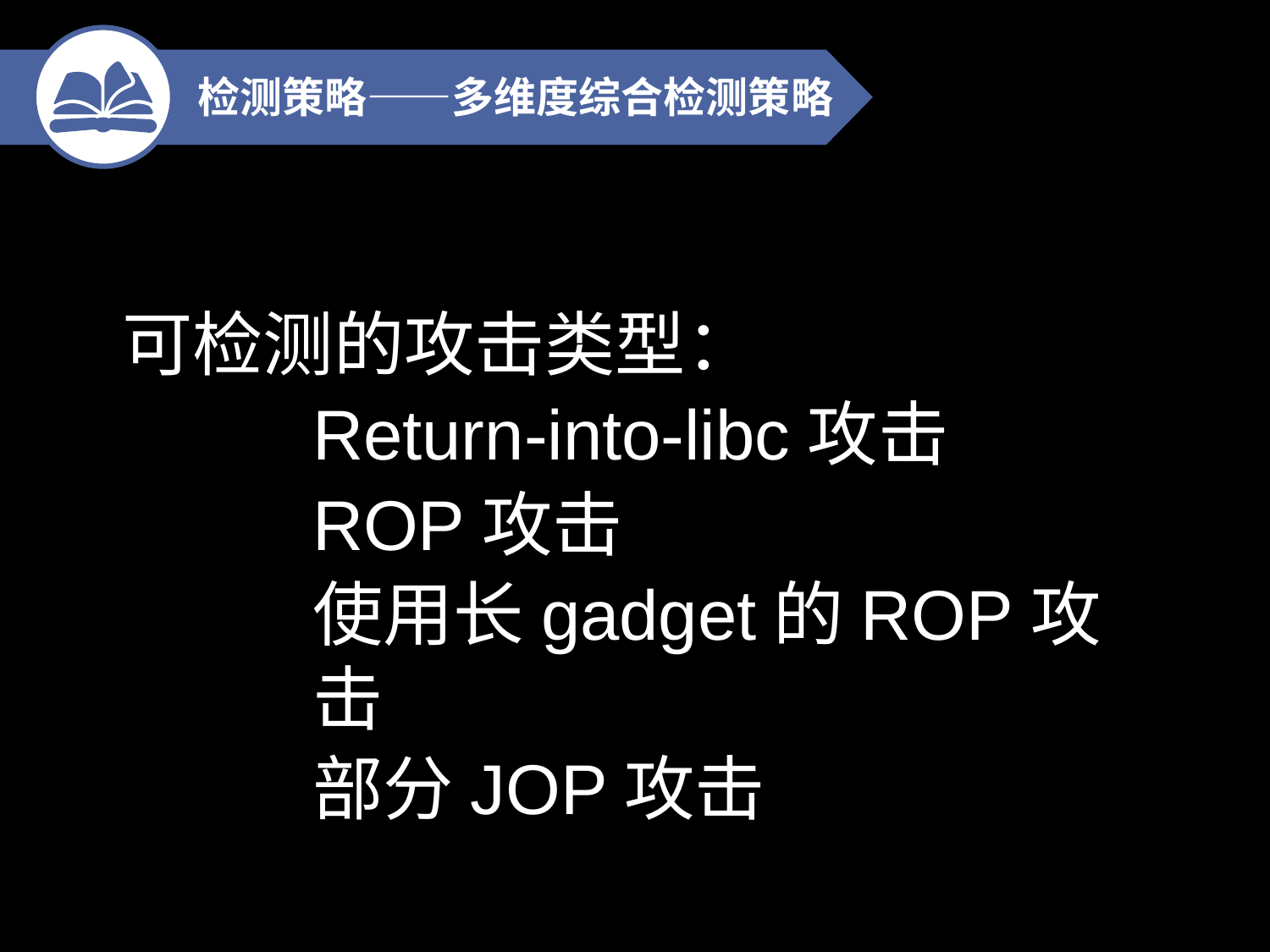

检测策略——多维度综合检测策略
可检测的攻击类型：
Return-into-libc攻击
ROP攻击
使用长gadget的ROP攻击
部分JOP攻击